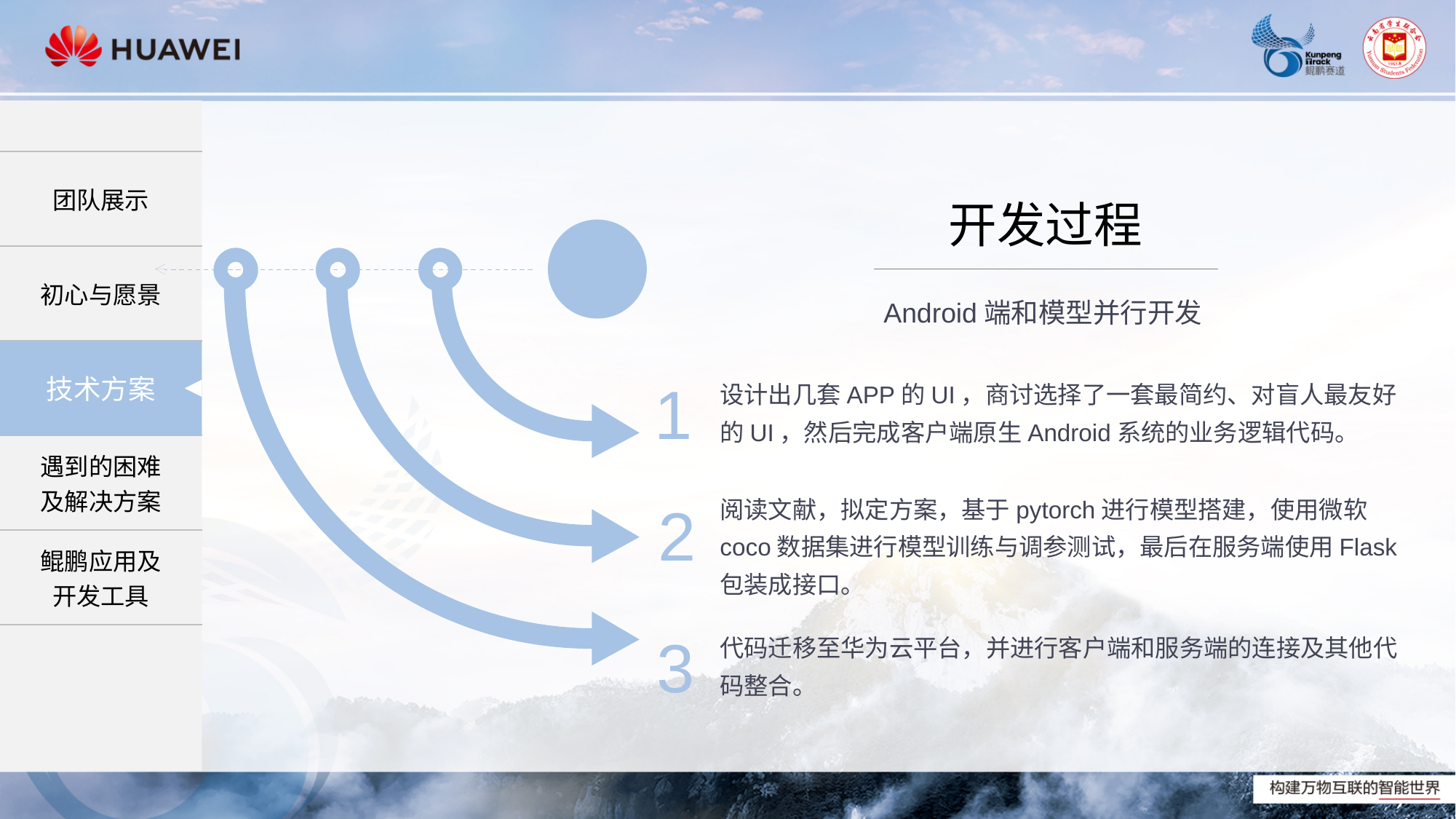

开发过程

Android端和模型并行开发

设计出几套APP的UI，商讨选择了一套最简约、对盲人最友好的UI，然后完成客户端原生Android系统的业务逻辑代码。
1
阅读文献，拟定方案，基于pytorch进行模型搭建，使用微软coco数据集进行模型训练与调参测试，最后在服务端使用Flask包装成接口。
2
3
代码迁移至华为云平台，并进行客户端和服务端的连接及其他代码整合。